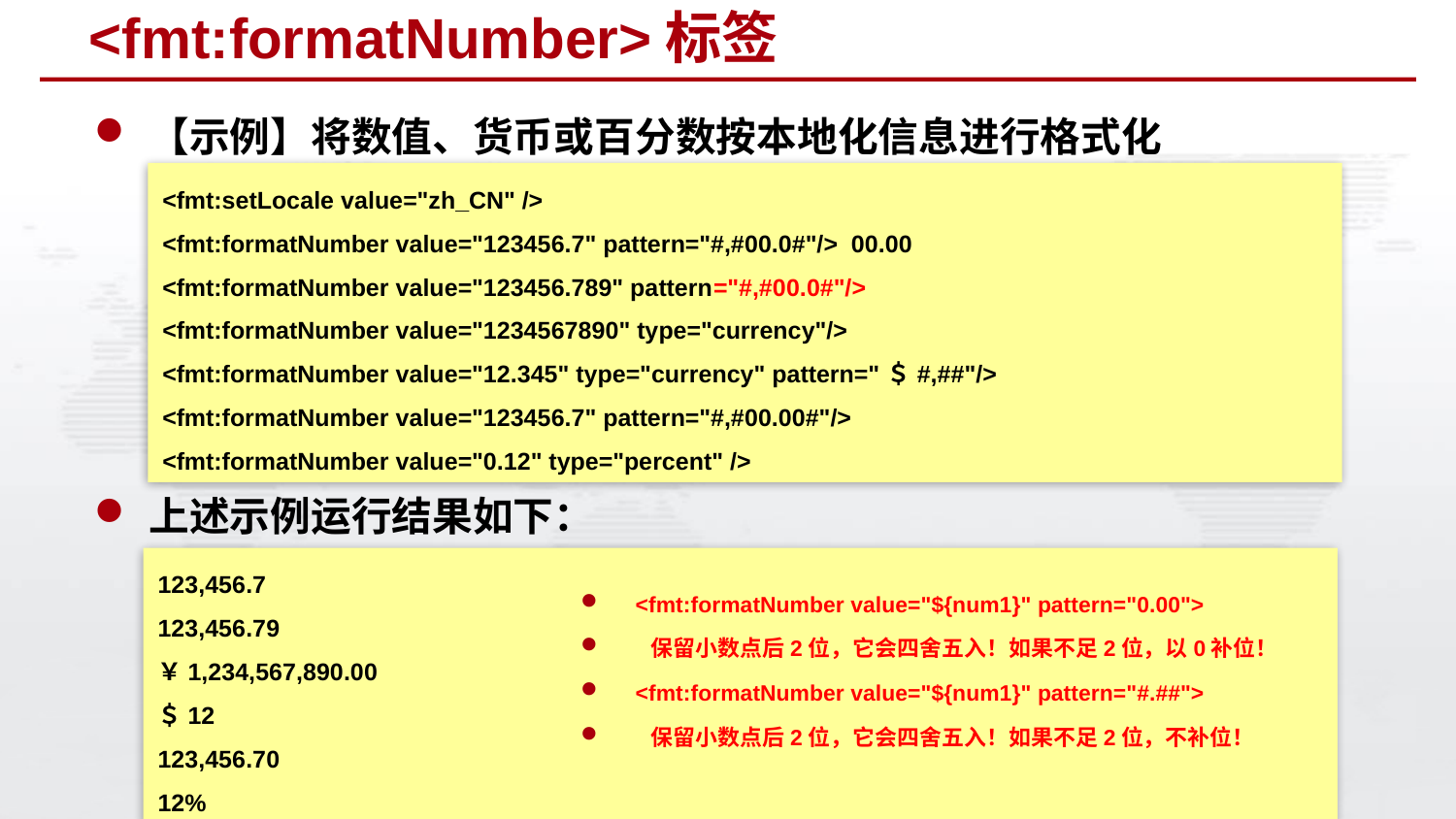

# <fmt:formatNumber>标签
【示例】将数值、货币或百分数按本地化信息进行格式化

上述示例运行结果如下：
<fmt:setLocale value="zh_CN" />
<fmt:formatNumber value="123456.7" pattern="#,#00.0#"/>  00.00
<fmt:formatNumber value="123456.789" pattern="#,#00.0#"/>
<fmt:formatNumber value="1234567890" type="currency"/>
<fmt:formatNumber value="12.345" type="currency" pattern="＄#,##"/>
<fmt:formatNumber value="123456.7" pattern="#,#00.00#"/>
<fmt:formatNumber value="0.12" type="percent" />
123,456.7
123,456.79
￥1,234,567,890.00
＄12
123,456.70
12%
<fmt:formatNumber value="${num1}" pattern="0.00">
  保留小数点后2位，它会四舍五入！如果不足2位，以0补位！
<fmt:formatNumber value="${num1}" pattern="#.##">
  保留小数点后2位，它会四舍五入！如果不足2位，不补位！